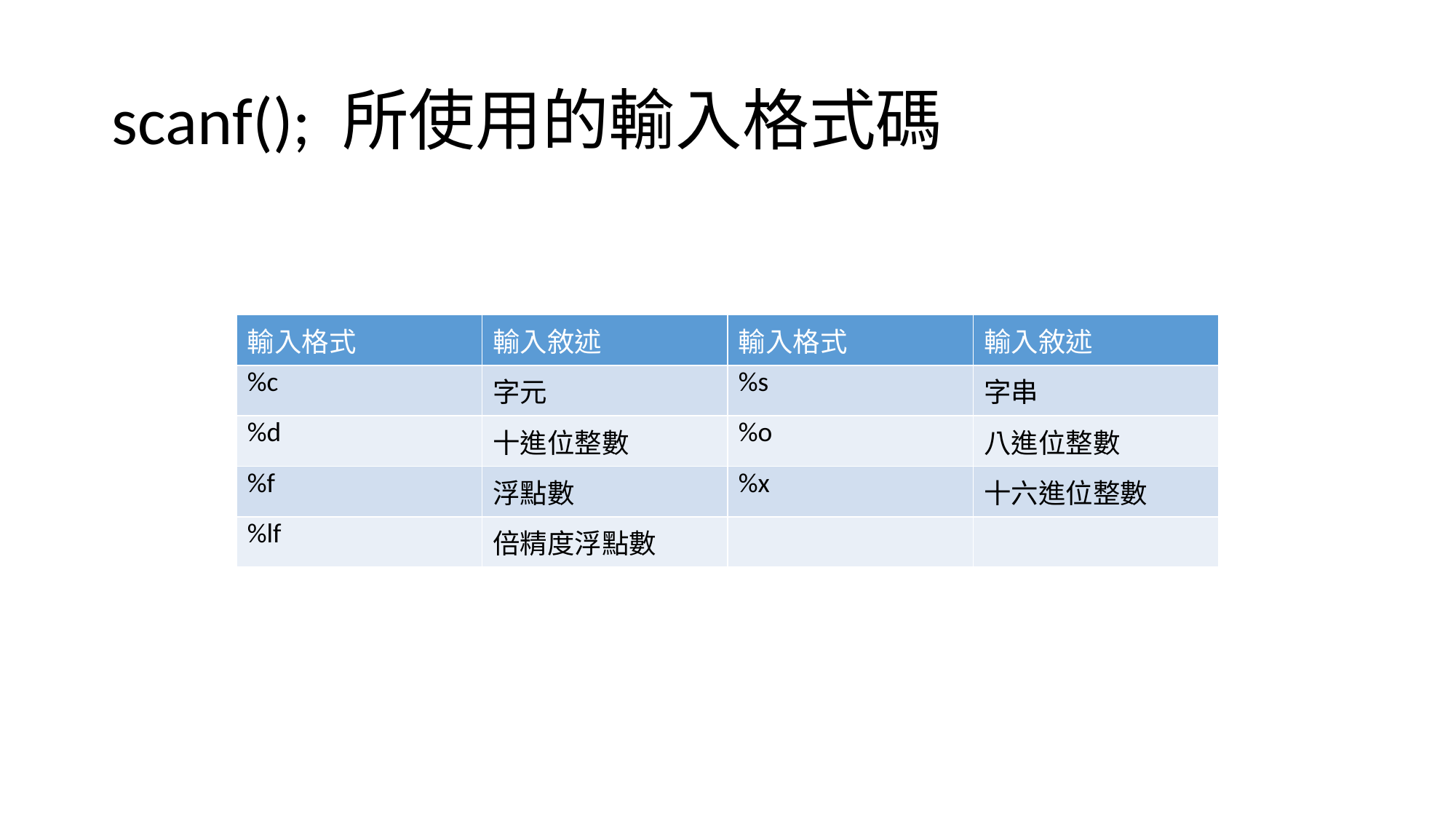

# scanf(); 所使用的輸入格式碼
| 輸入格式 | 輸入敘述 | 輸入格式 | 輸入敘述 |
| --- | --- | --- | --- |
| %c | 字元 | %s | 字串 |
| %d | 十進位整數 | %o | 八進位整數 |
| %f | 浮點數 | %x | 十六進位整數 |
| %lf | 倍精度浮點數 |  |  |